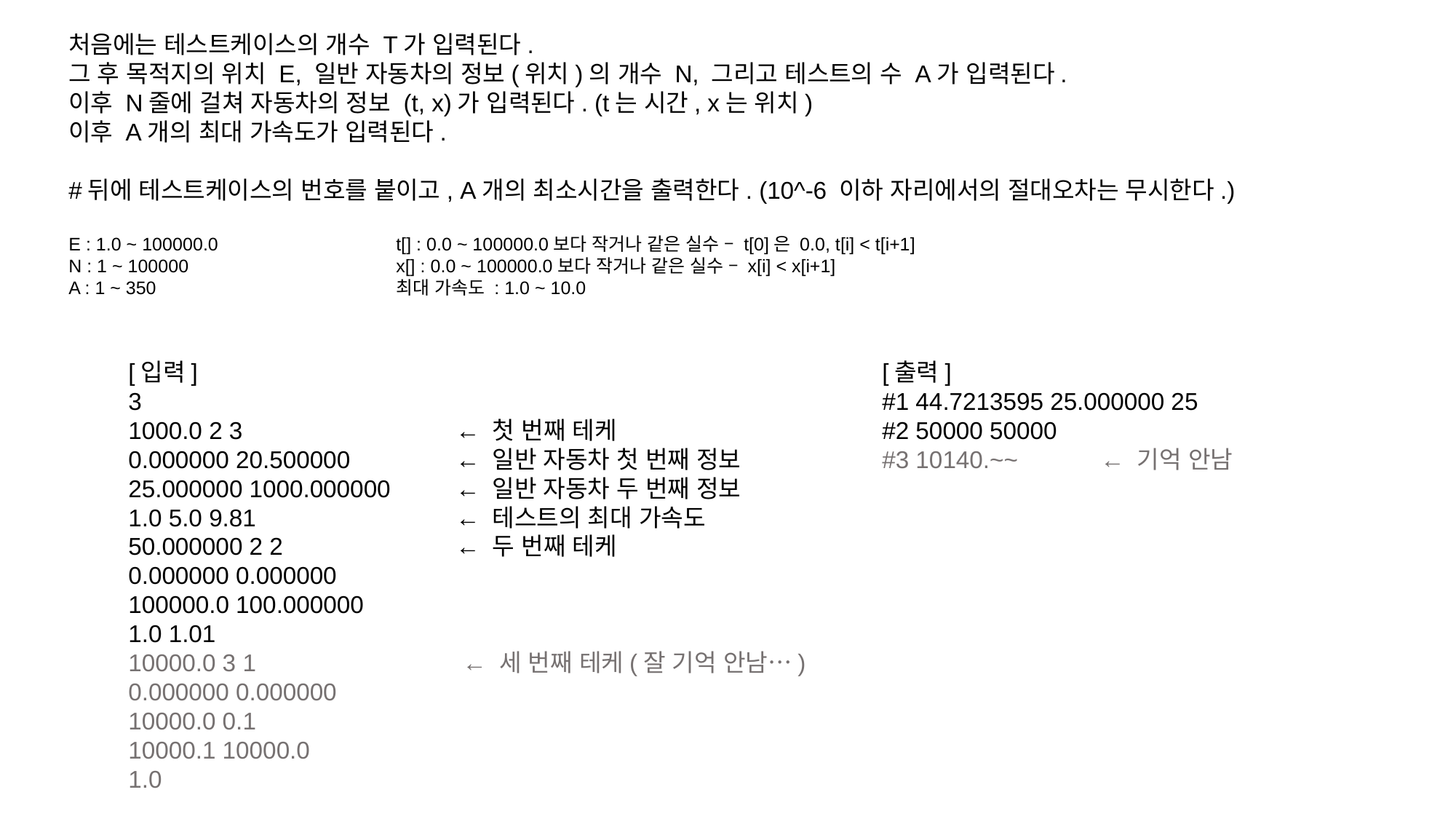

처음에는 테스트케이스의 개수 T가 입력된다.
그 후 목적지의 위치 E, 일반 자동차의 정보(위치)의 개수 N, 그리고 테스트의 수 A가 입력된다.
이후 N줄에 걸쳐 자동차의 정보 (t, x)가 입력된다. (t는 시간, x는 위치)
이후 A개의 최대 가속도가 입력된다.

#뒤에 테스트케이스의 번호를 붙이고, A개의 최소시간을 출력한다. (10^-6 이하 자리에서의 절대오차는 무시한다.)

E : 1.0 ~ 100000.0		t[] : 0.0 ~ 100000.0보다 작거나 같은 실수 – t[0]은 0.0, t[i] < t[i+1]
N : 1 ~ 100000		x[] : 0.0 ~ 100000.0보다 작거나 같은 실수 – x[i] < x[i+1]
A : 1 ~ 350			최대 가속도 : 1.0 ~ 10.0
[입력]
3
1000.0 2 3		← 첫 번째 테케
0.000000 20.500000	← 일반 자동차 첫 번째 정보
25.000000 1000.000000	← 일반 자동차 두 번째 정보
1.0 5.0 9.81		← 테스트의 최대 가속도
50.000000 2 2		← 두 번째 테케
0.000000 0.000000
100000.0 100.000000
1.0 1.01
10000.0 3 1		 ← 세 번째 테케(잘 기억 안남…)
0.000000 0.000000
10000.0 0.1
10000.1 10000.0
1.0
[출력]
#1 44.7213595 25.000000 25
#2 50000 50000
#3 10140.~~	← 기억 안남